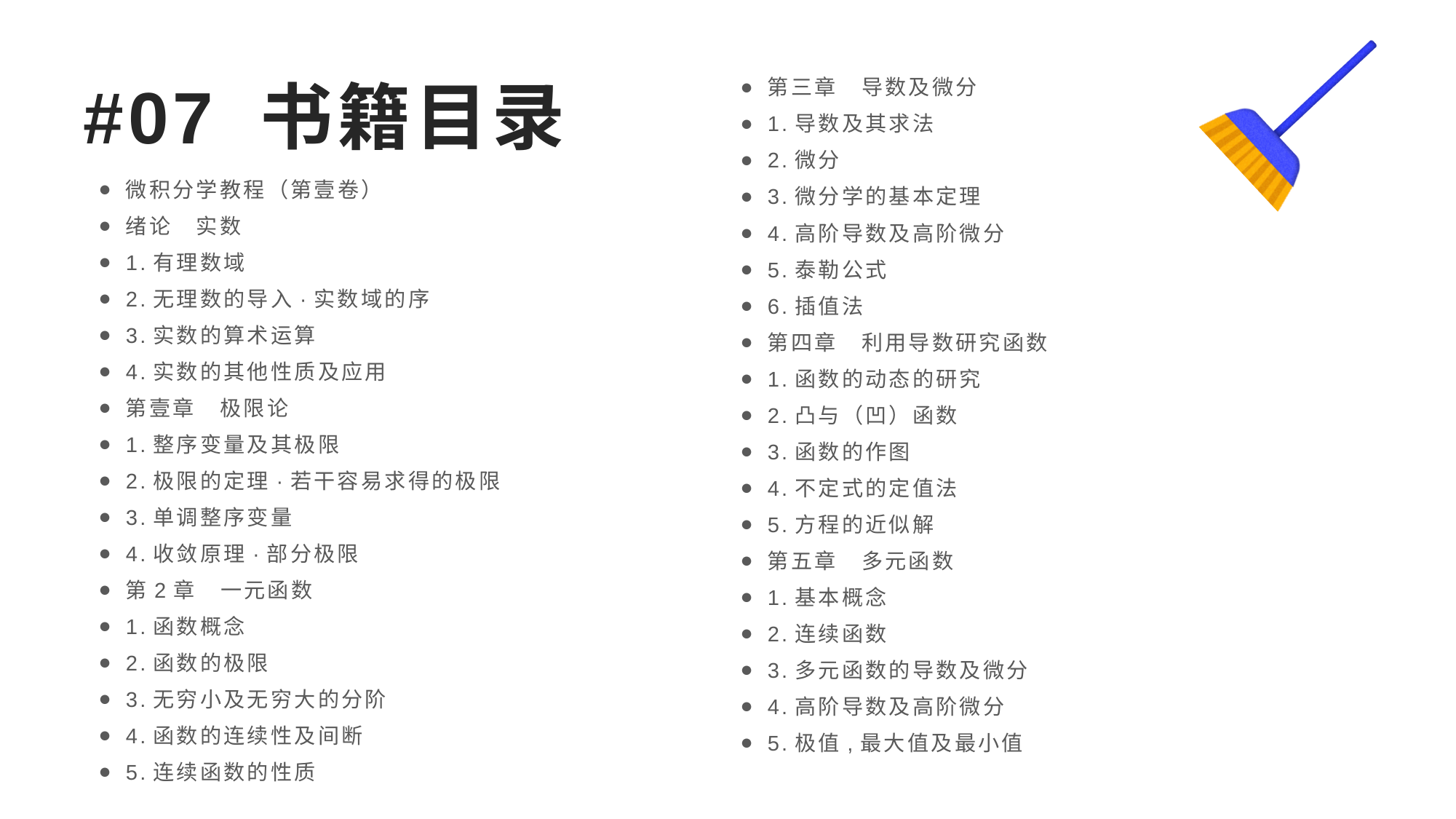

第三章　导数及微分
1.导数及其求法
2.微分
3.微分学的基本定理
4.高阶导数及高阶微分
5.泰勒公式
6.插值法
第四章　利用导数研究函数
1.函数的动态的研究
2.凸与（凹）函数
3.函数的作图
4.不定式的定值法
5.方程的近似解
第五章　多元函数
1.基本概念
2.连续函数
3.多元函数的导数及微分
4.高阶导数及高阶微分
5.极值,最大值及最小值

# #07 书籍目录
微积分学教程（第壹卷）
绪论　实数
1.有理数域
2.无理数的导入·实数域的序
3.实数的算术运算
4.实数的其他性质及应用
第壹章　极限论
1.整序变量及其极限
2.极限的定理·若干容易求得的极限
3.单调整序变量
4.收敛原理·部分极限
第2章　一元函数
1.函数概念
2.函数的极限
3.无穷小及无穷大的分阶
4.函数的连续性及间断
5.连续函数的性质